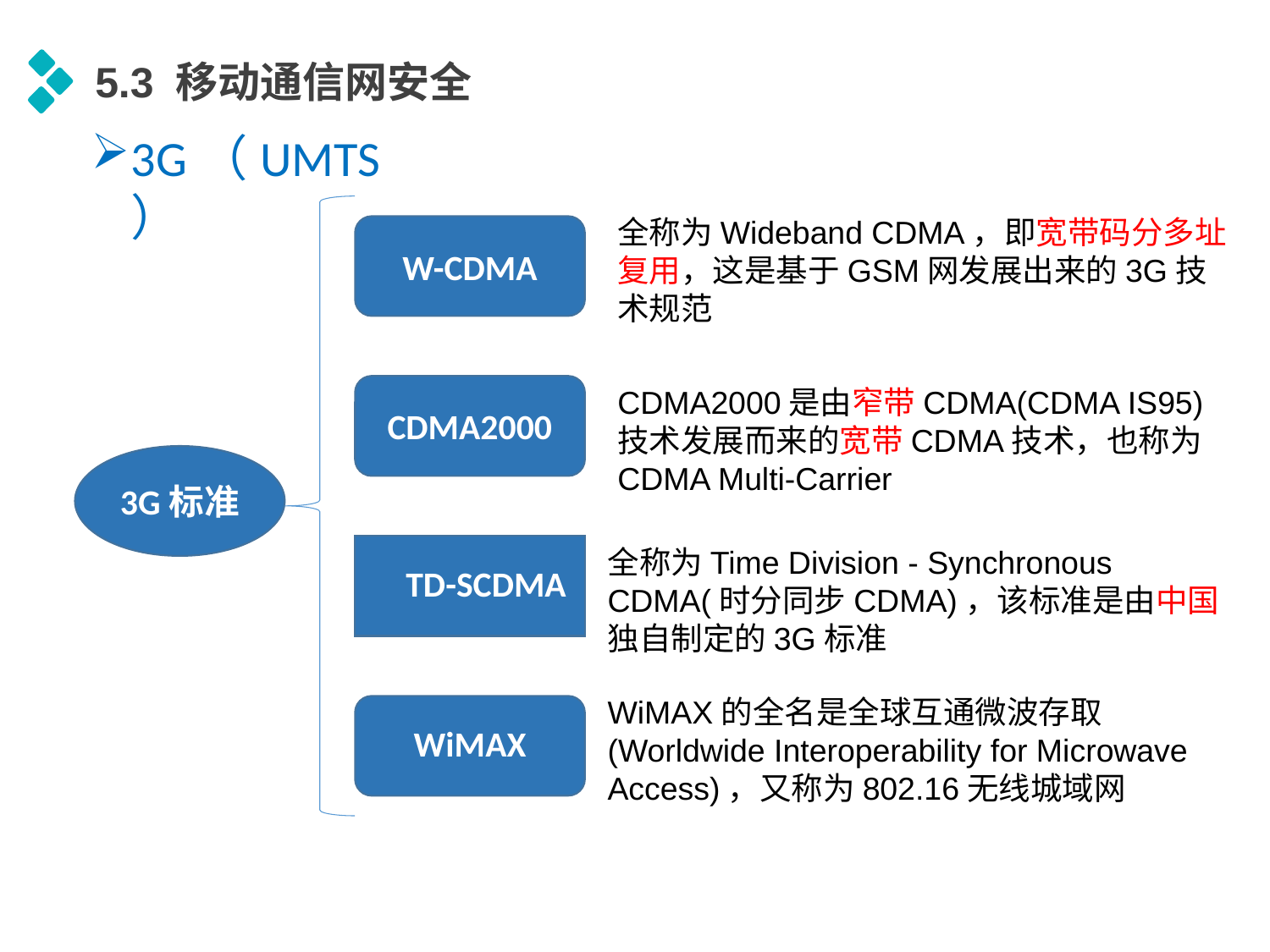

5.3 移动通信网安全

3G（UMTS）

全称为Wideband CDMA，即宽带码分多址复用，这是基于GSM网发展出来的3G技术规范
W-CDMA
CDMA2000
CDMA2000是由窄带CDMA(CDMA IS95)技术发展而来的宽带CDMA技术，也称为CDMA Multi-Carrier
3G标准
    TD-SCDMA
全称为Time Division - Synchronous CDMA(时分同步CDMA)，该标准是由中国独自制定的3G标准
WiMAX的全名是全球互通微波存取 (Worldwide Interoperability for Microwave Access)，又称为802.16无线城域网
WiMAX